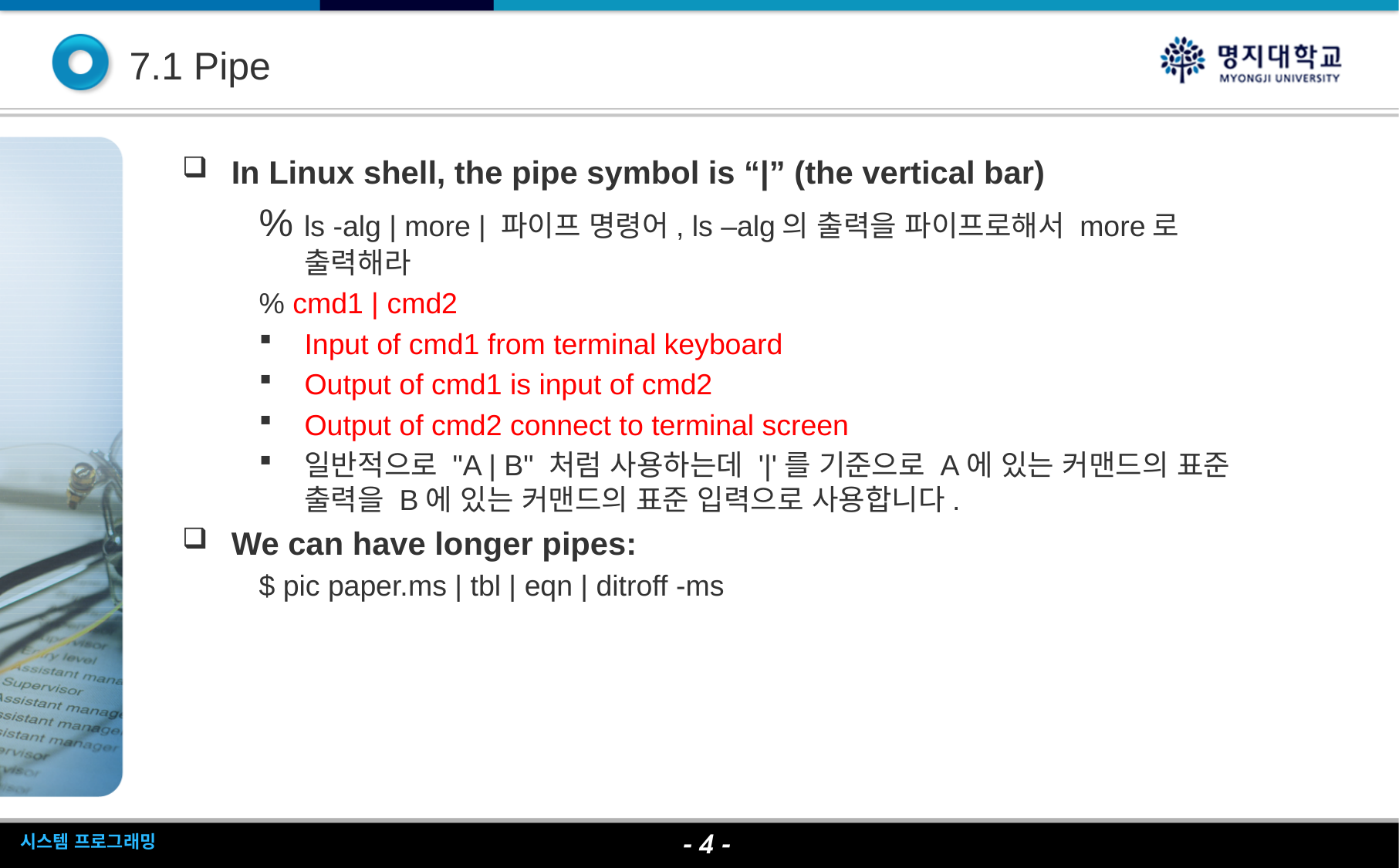

# 7.1 Pipe
In Linux shell, the pipe symbol is “|” (the vertical bar)
% ls -alg | more | 파이프 명령어, ls –alg의 출력을 파이프로해서 more로 출력해라
% cmd1 | cmd2
Input of cmd1 from terminal keyboard
Output of cmd1 is input of cmd2
Output of cmd2 connect to terminal screen
일반적으로 "A | B" 처럼 사용하는데 '|'를 기준으로 A에 있는 커맨드의 표준 출력을 B에 있는 커맨드의 표준 입력으로 사용합니다.
We can have longer pipes:
$ pic paper.ms | tbl | eqn | ditroff -ms
- 4 -